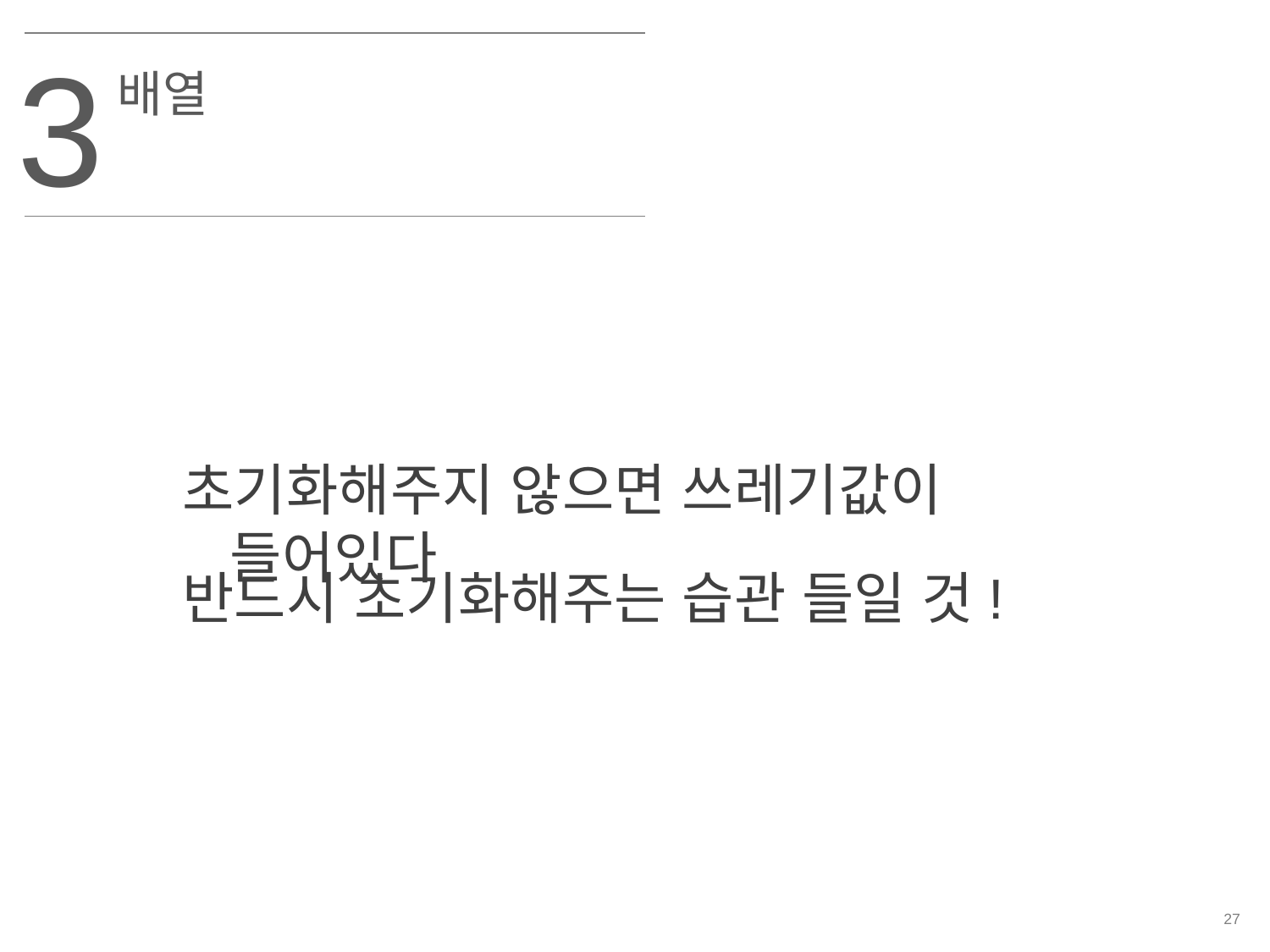

3
배열
초기화해주지 않으면 쓰레기값이 들어있다
반드시 초기화해주는 습관 들일 것!